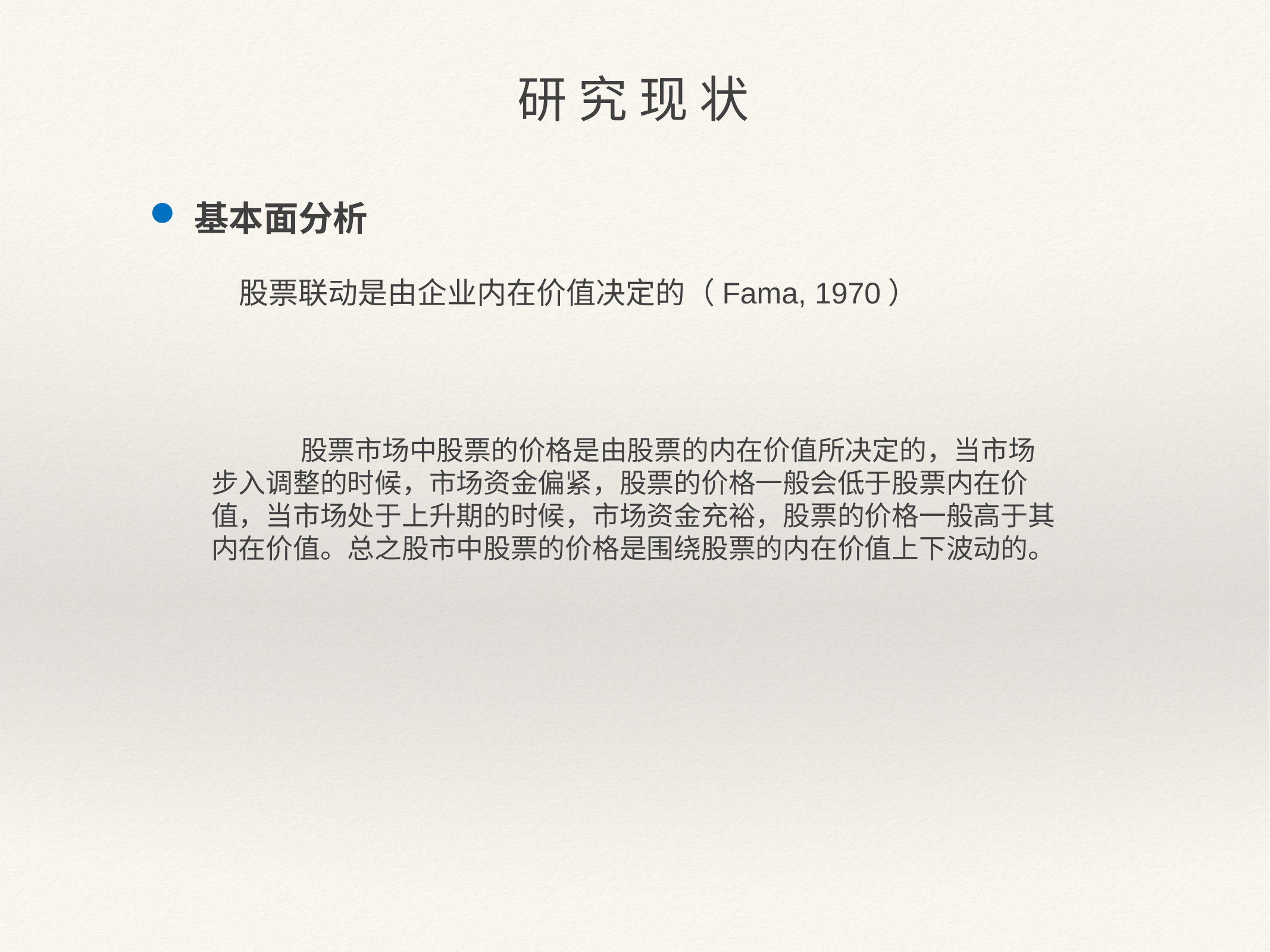

研 究 现 状
基本面分析

	股票联动是由企业内在价值决定的（Fama, 1970）

	股票市场中股票的价格是由股票的内在价值所决定的，当市场步入调整的时候，市场资金偏紧，股票的价格一般会低于股票内在价值，当市场处于上升期的时候，市场资金充裕，股票的价格一般高于其内在价值。总之股市中股票的价格是围绕股票的内在价值上下波动的。